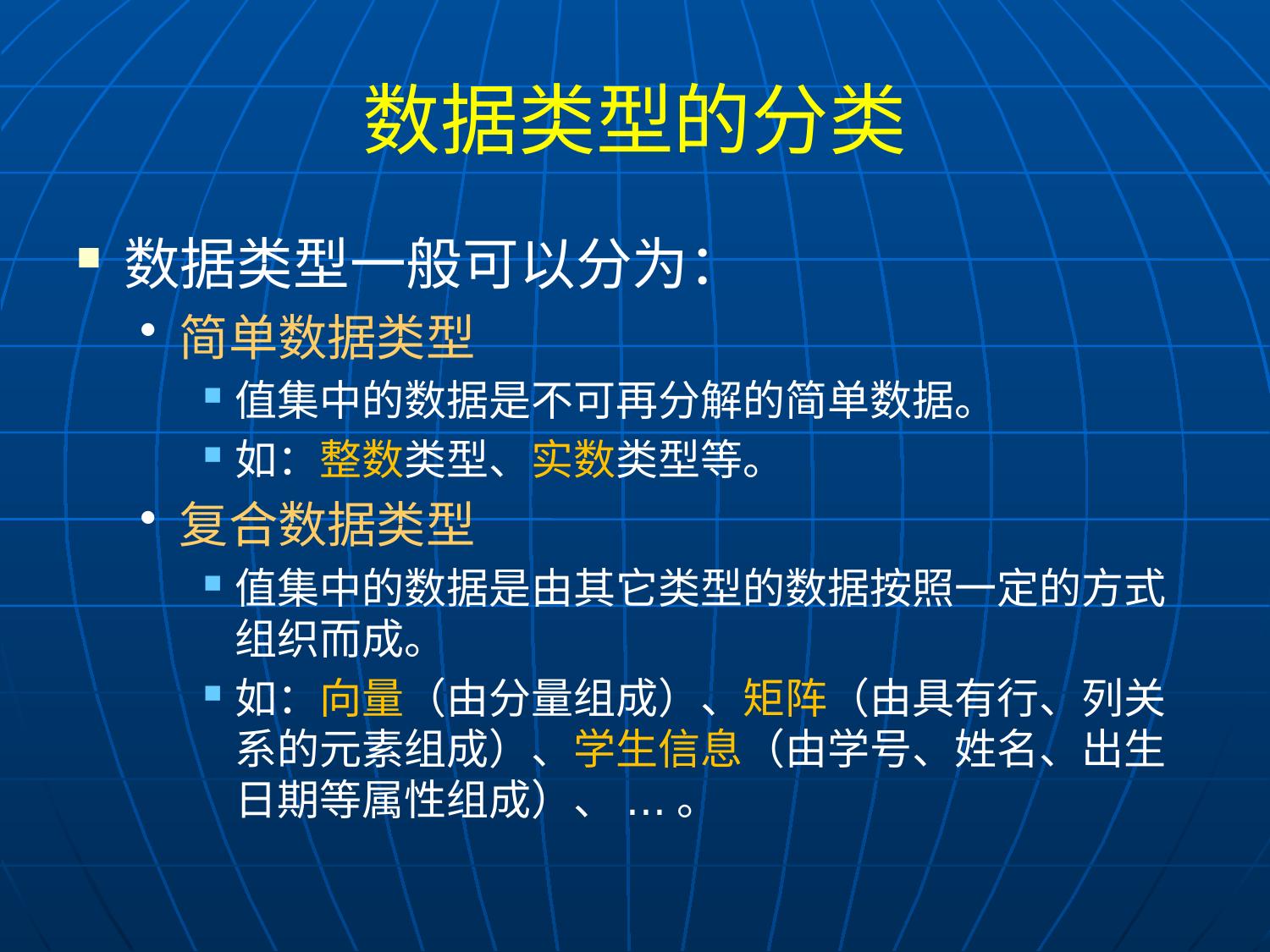

# 数据类型的分类
数据类型一般可以分为：
简单数据类型
值集中的数据是不可再分解的简单数据。
如：整数类型、实数类型等。
复合数据类型
值集中的数据是由其它类型的数据按照一定的方式组织而成。
如：向量（由分量组成）、矩阵（由具有行、列关系的元素组成）、学生信息（由学号、姓名、出生日期等属性组成）、...。